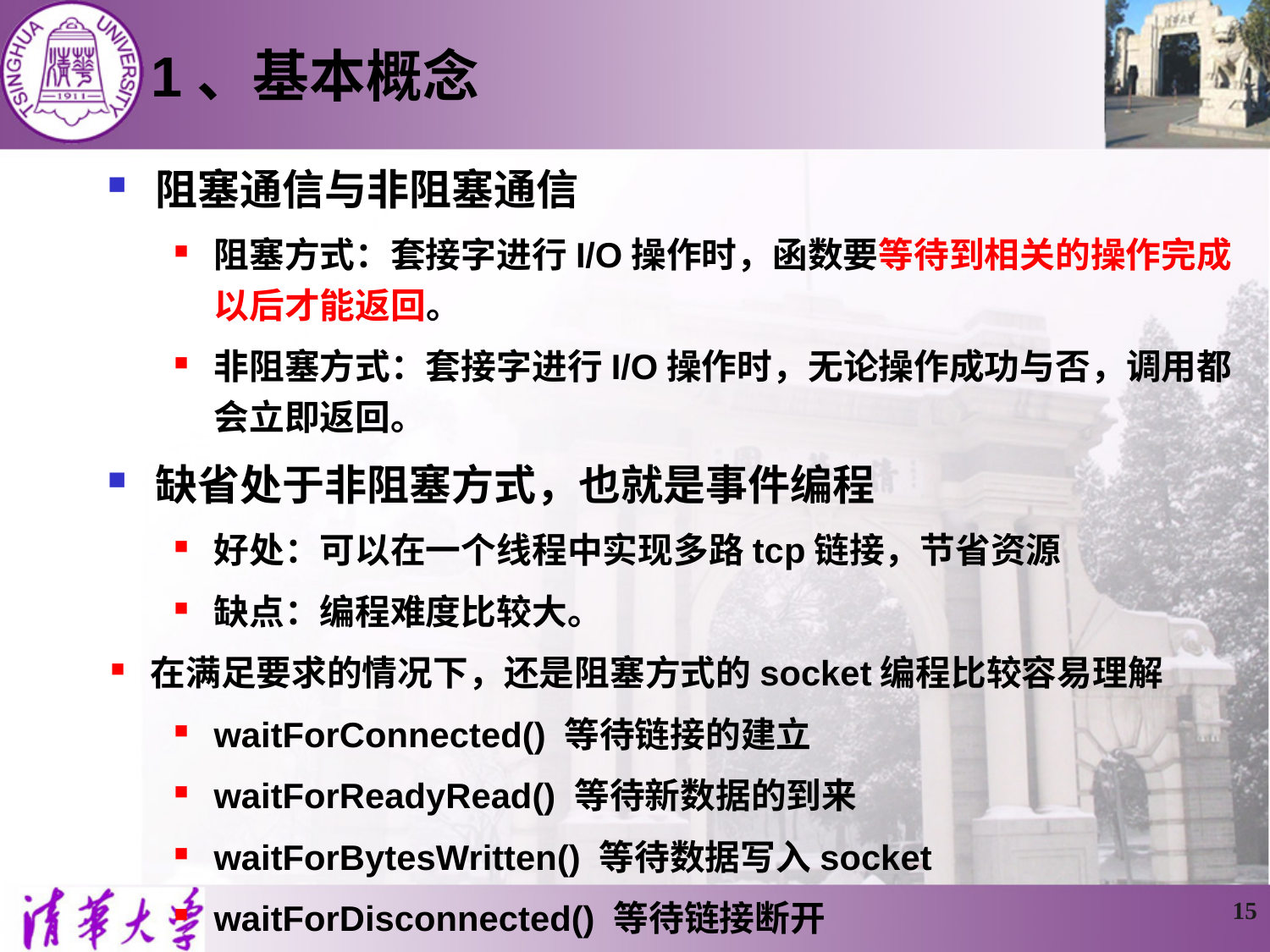

1、基本概念
阻塞通信与非阻塞通信
阻塞方式：套接字进行I/O操作时，函数要等待到相关的操作完成以后才能返回。
非阻塞方式：套接字进行I/O操作时，无论操作成功与否，调用都会立即返回。
缺省处于非阻塞方式，也就是事件编程
好处：可以在一个线程中实现多路tcp链接，节省资源
缺点：编程难度比较大。
在满足要求的情况下，还是阻塞方式的socket编程比较容易理解
waitForConnected() 等待链接的建立
waitForReadyRead() 等待新数据的到来
waitForBytesWritten() 等待数据写入socket
waitForDisconnected() 等待链接断开

15